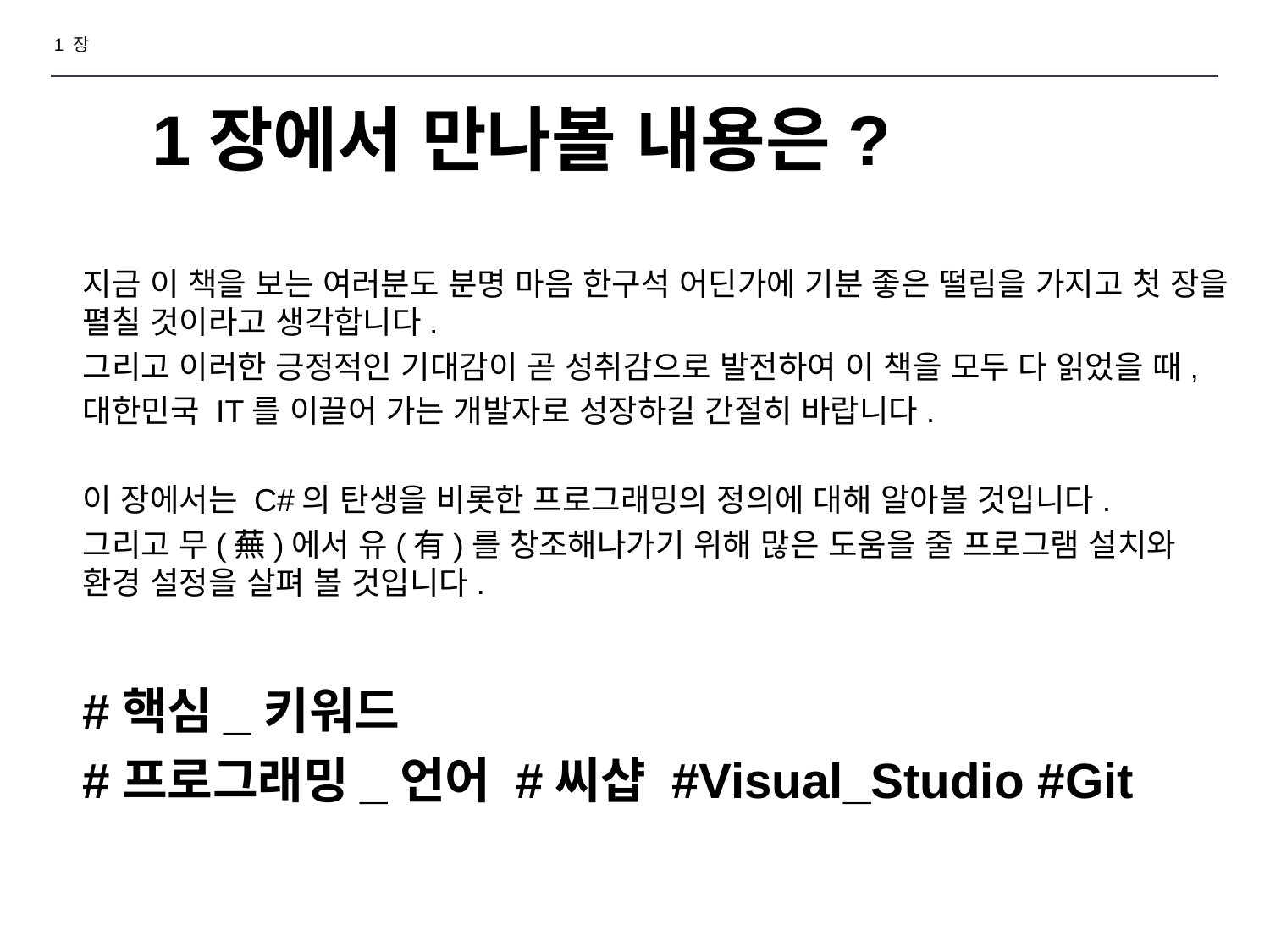

1 장
# 1장에서 만나볼 내용은?

지금 이 책을 보는 여러분도 분명 마음 한구석 어딘가에 기분 좋은 떨림을 가지고 첫 장을 펼칠 것이라고 생각합니다.
그리고 이러한 긍정적인 기대감이 곧 성취감으로 발전하여 이 책을 모두 다 읽었을 때,
대한민국 IT를 이끌어 가는 개발자로 성장하길 간절히 바랍니다.

이 장에서는 C#의 탄생을 비롯한 프로그래밍의 정의에 대해 알아볼 것입니다.
그리고 무(蕪)에서 유(有)를 창조해나가기 위해 많은 도움을 줄 프로그램 설치와 환경 설정을 살펴 볼 것입니다.

#핵심_키워드
#프로그래밍_언어 #씨샵 #Visual_Studio #Git